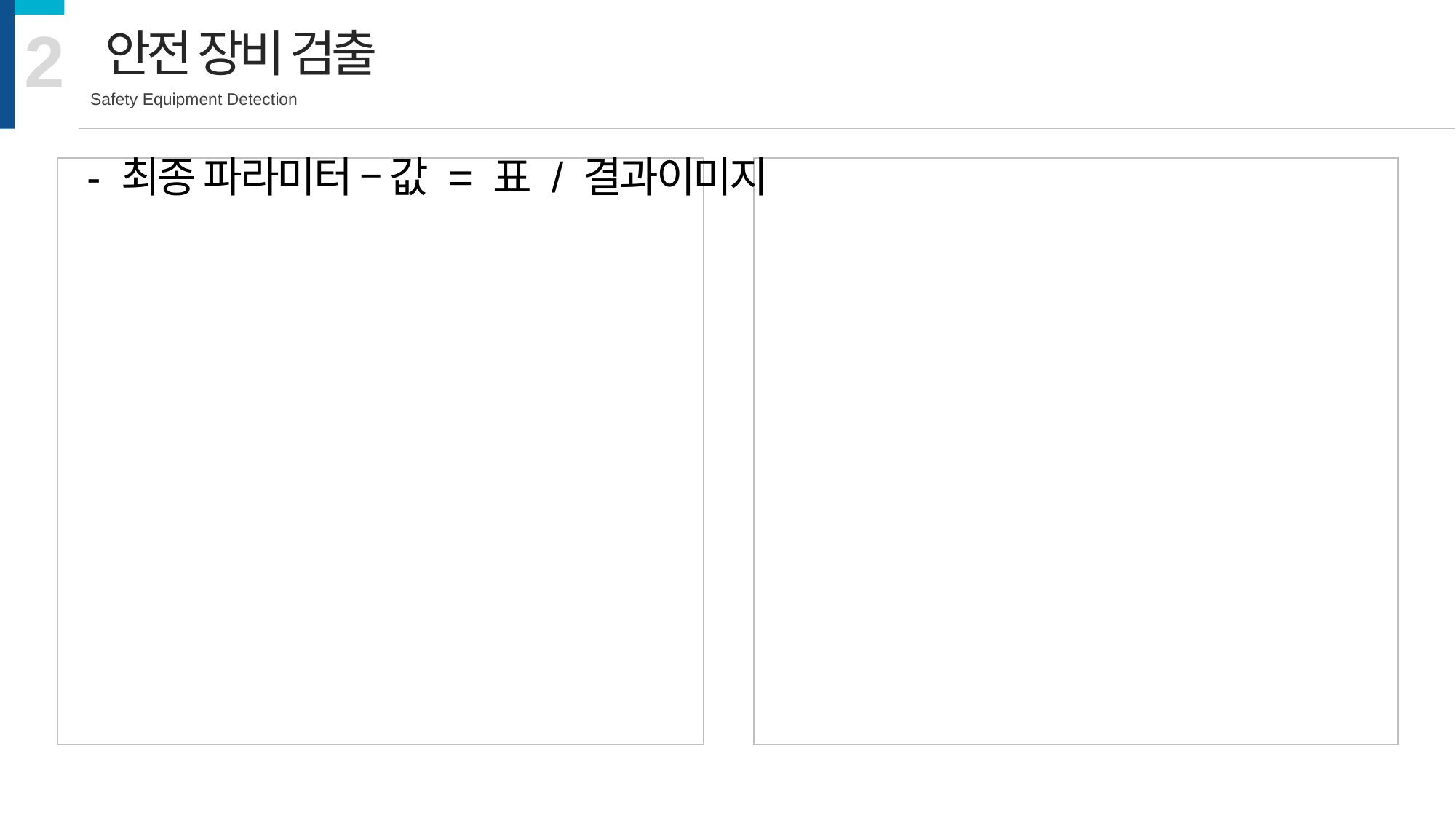

2
안전 장비 검출
Safety Equipment Detection
- 최종 파라미터 – 값 = 표 / 결과이미지